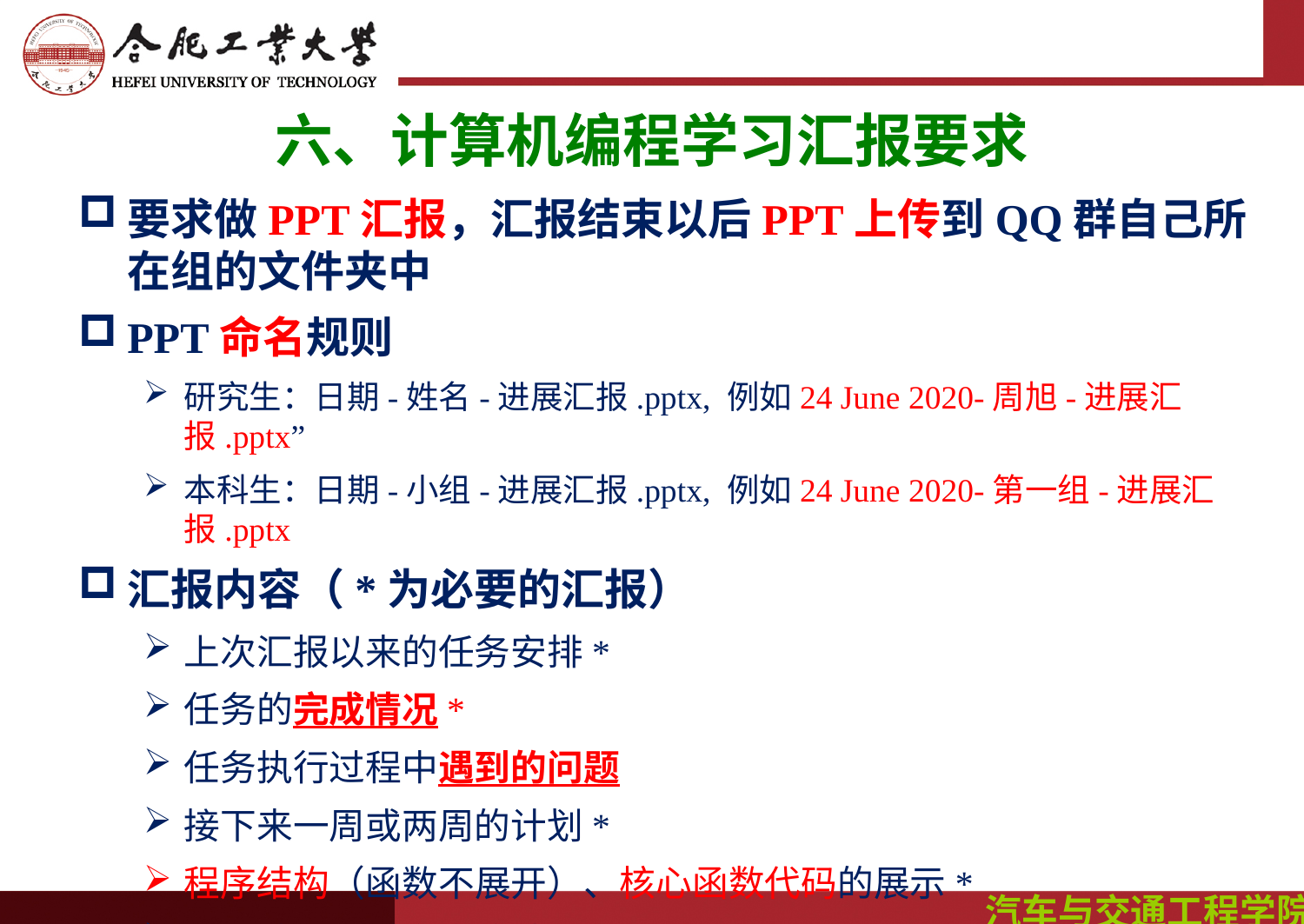

# 六、计算机编程学习汇报要求
要求做PPT汇报，汇报结束以后PPT上传到QQ群自己所在组的文件夹中
PPT命名规则
研究生：日期-姓名-进展汇报.pptx, 例如24 June 2020-周旭-进展汇报.pptx”
本科生：日期-小组-进展汇报.pptx, 例如24 June 2020-第一组-进展汇报.pptx
汇报内容（*为必要的汇报）
上次汇报以来的任务安排*
任务的完成情况*
任务执行过程中遇到的问题
接下来一周或两周的计划*
程序结构（函数不展开）、核心函数代码的展示*
运行结果与讲义中的结果进行对比并展示*
注：QQ群“编程学习记录”中有“上次汇报以来的任务安排”